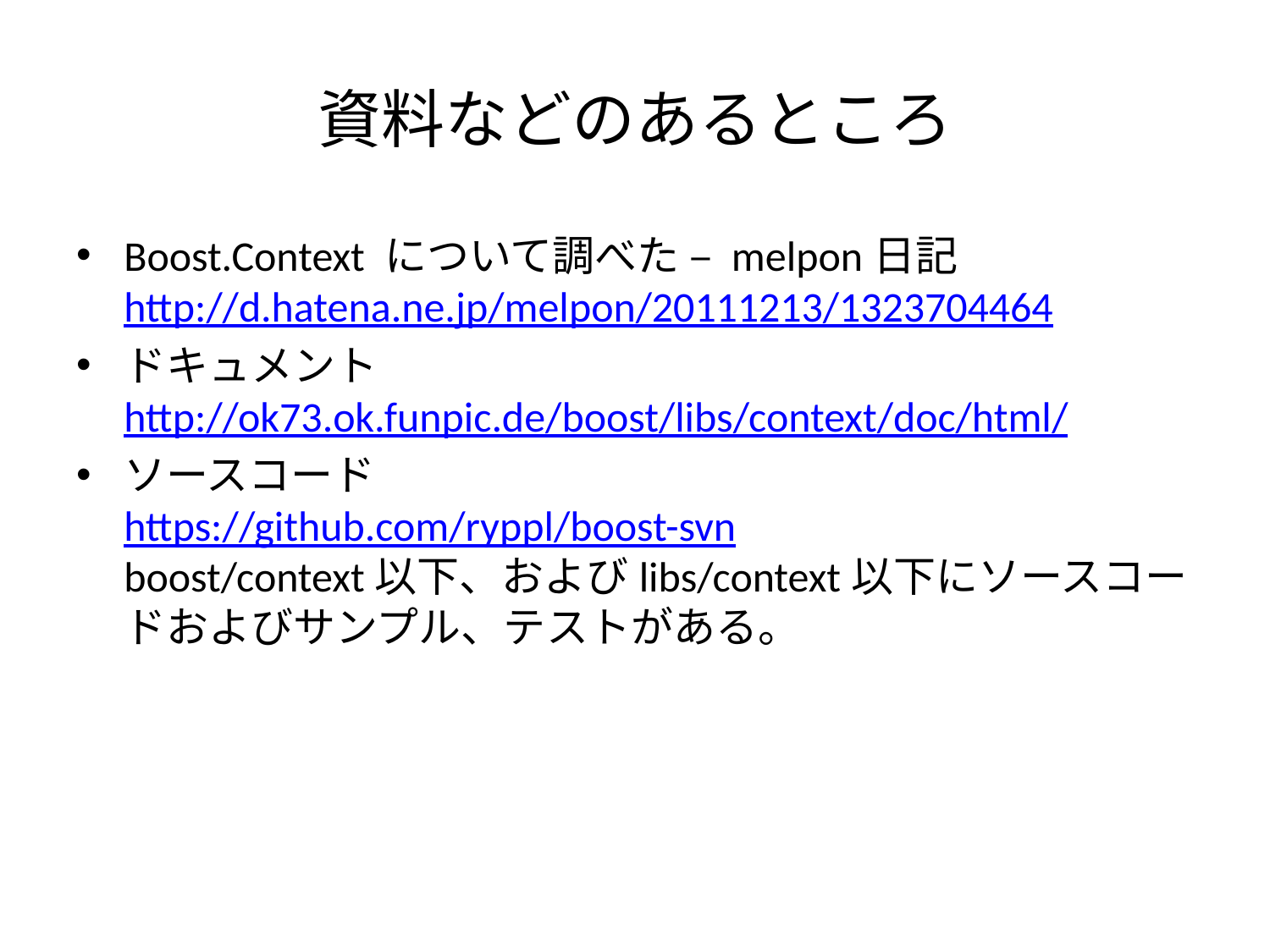

# 資料などのあるところ
Boost.Context について調べた – melpon日記
http://d.hatena.ne.jp/melpon/20111213/1323704464
ドキュメント
http://ok73.ok.funpic.de/boost/libs/context/doc/html/
ソースコード
https://github.com/ryppl/boost-svn
boost/context以下、およびlibs/context以下にソースコードおよびサンプル、テストがある。